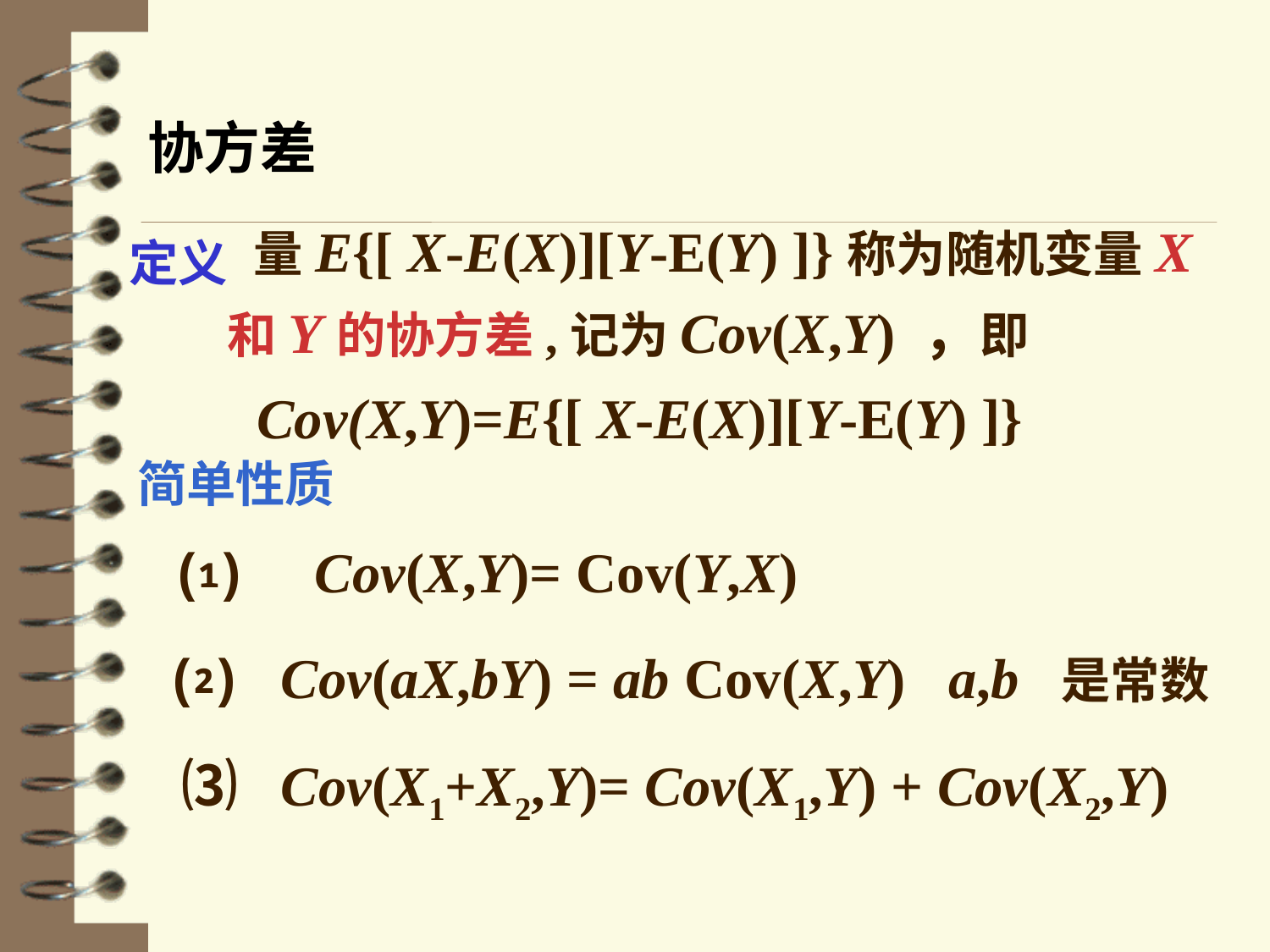

协方差
 量E{[ X-E(X)][Y-E(Y) ]}称为随机变量X和Y的协方差,记为Cov(X,Y) ，即
定义
Cov(X,Y)=E{[ X-E(X)][Y-E(Y) ]}
简单性质
⑴     Cov(X,Y)= Cov(Y,X)
⑵   Cov(aX,bY) = ab Cov(X,Y)   a,b  是常数
⑶   Cov(X1+X2,Y)= Cov(X1,Y) + Cov(X2,Y)